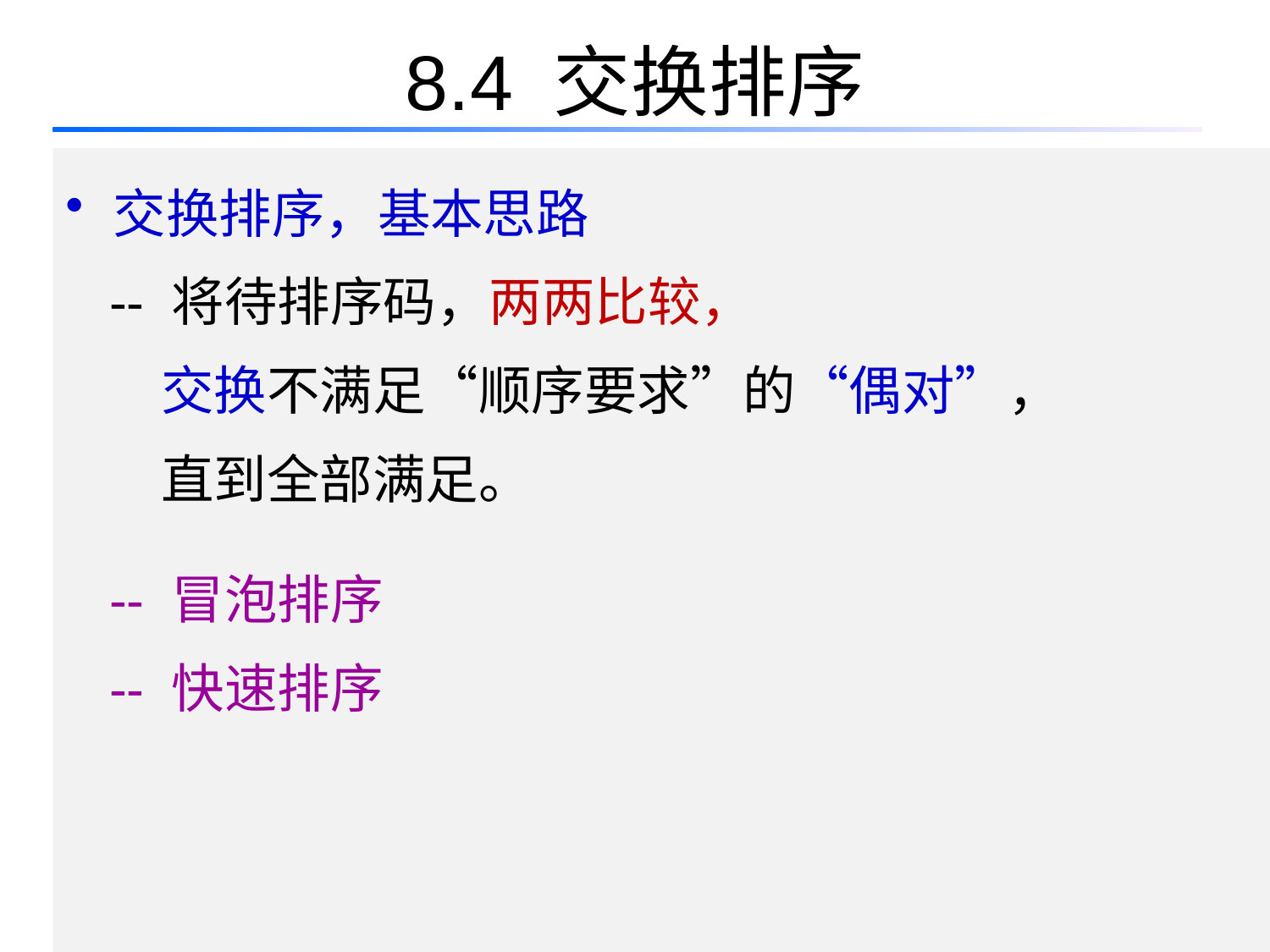

# 8.4 交换排序

交换排序，基本思路
   -- 将待排序码，两两比较，
       交换不满足“顺序要求”的“偶对”，
       直到全部满足。
   -- 冒泡排序
   -- 快速排序